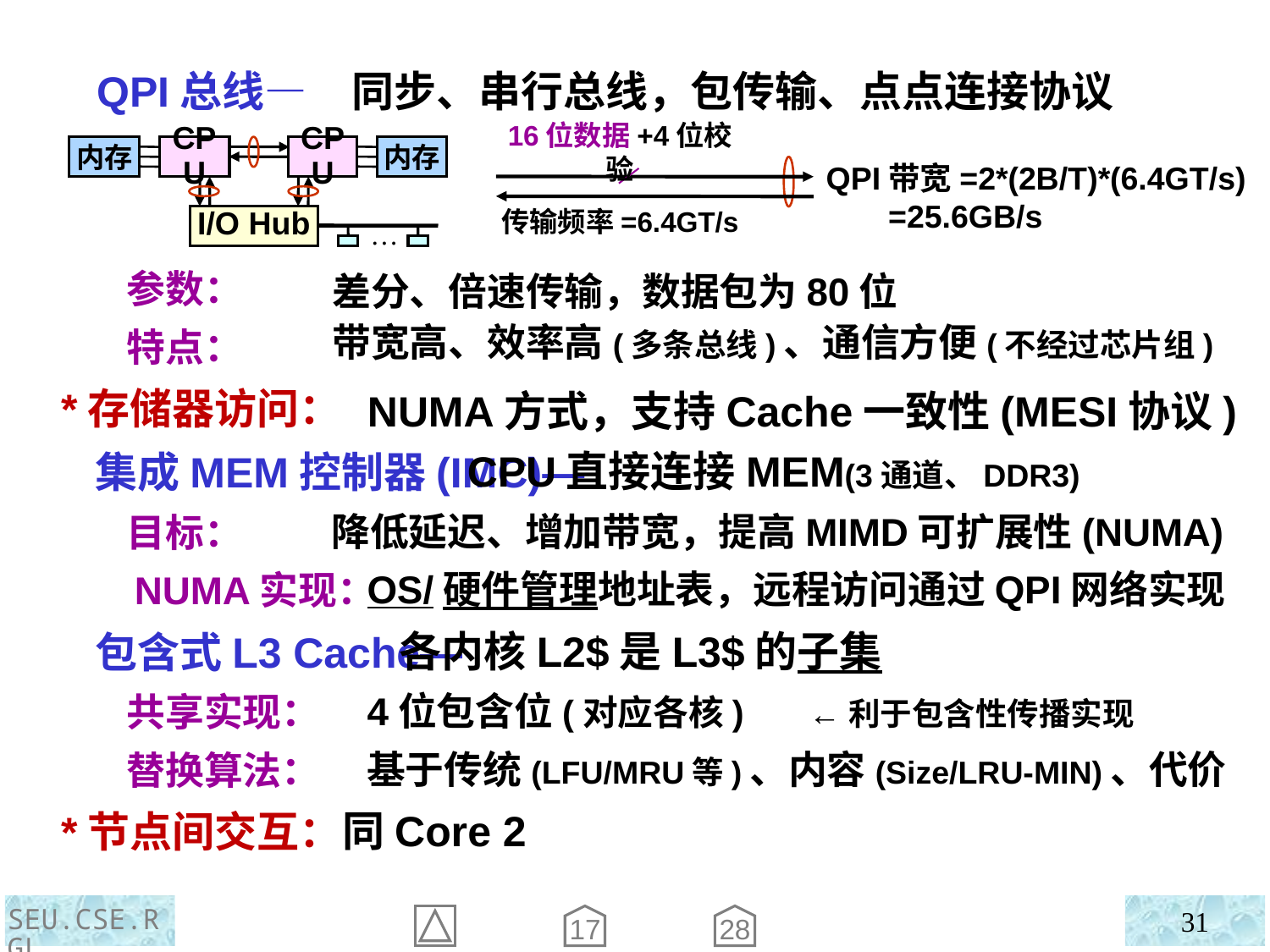

QPI总线—

         参数：
         特点：
  *存储器访问：
     集成MEM控制器(IMC)—
         目标：
         NUMA实现：
     包含式L3 Cache—
         共享实现：
         替换算法：
  *节点间交互：
 同步、串行总线，包传输、点点连接协议

差分、倍速传输，数据包为80位
带宽高、效率高(多条总线)、通信方便(不经过芯片组)
16位数据+4位校验

QPI带宽=2*(2B/T)*(6.4GT/s)
       =25.6GB/s
传输频率=6.4GT/s
内存
CPU

CPU
内存

I/O Hub

…

NUMA方式，支持Cache一致性(MESI协议)
             CPU直接连接MEM(3通道、DDR3)
 降低延迟、增加带宽，提高MIMD可扩展性(NUMA)
     OS/硬件管理地址表，远程访问通过QPI网络实现
        各内核L2$是L3$的子集
     4位包含位(对应各核)      ←利于包含性传播实现
     基于传统(LFU/MRU等)、内容(Size/LRU-MIN)、代价
  同Core 2
SEU.CSE.RGL
31
28
17